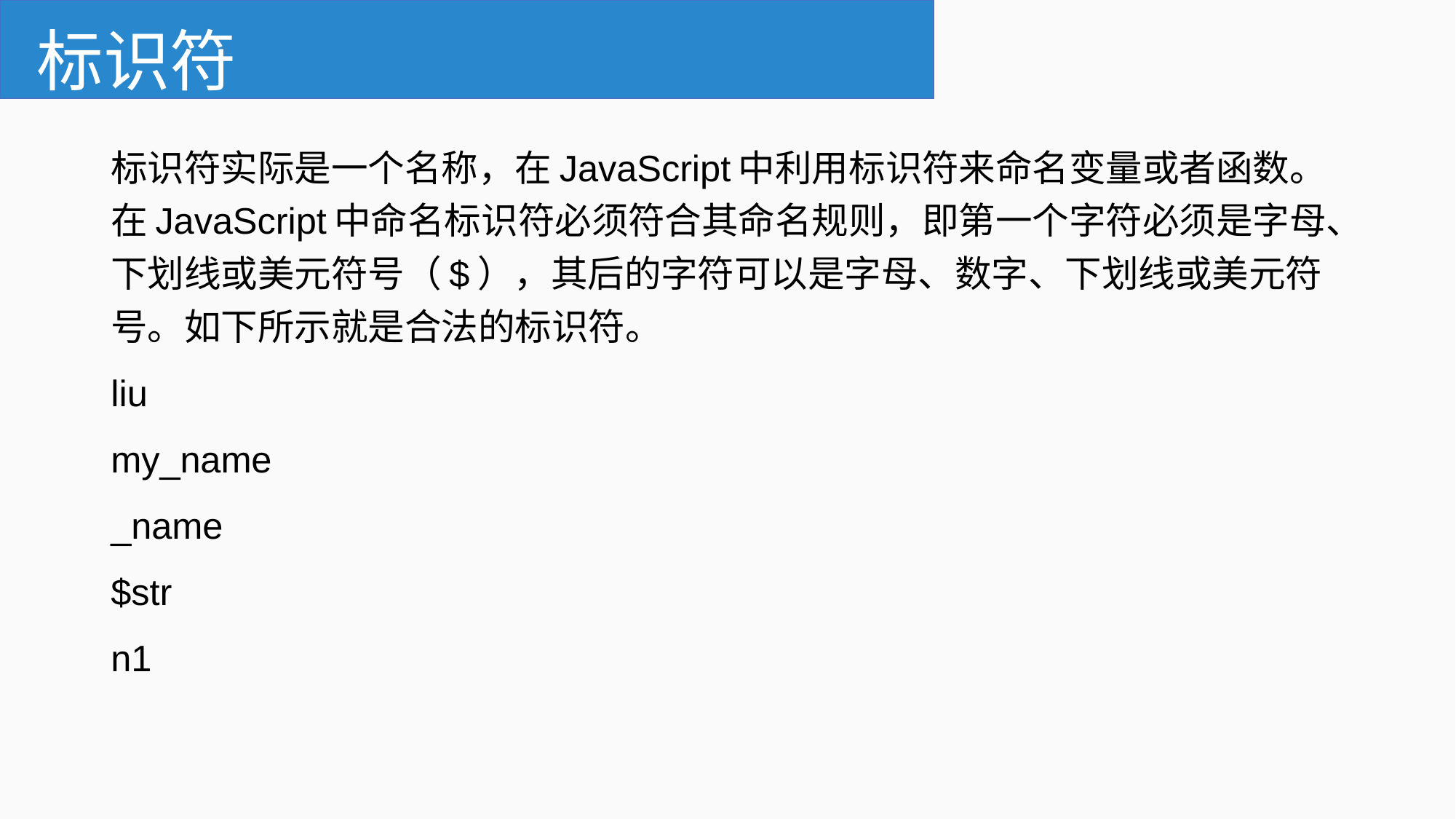

# 标识符
标识符实际是一个名称，在JavaScript中利用标识符来命名变量或者函数。在JavaScript中命名标识符必须符合其命名规则，即第一个字符必须是字母、下划线或美元符号（$），其后的字符可以是字母、数字、下划线或美元符号。如下所示就是合法的标识符。
liu
my_name
_name
$str
n1